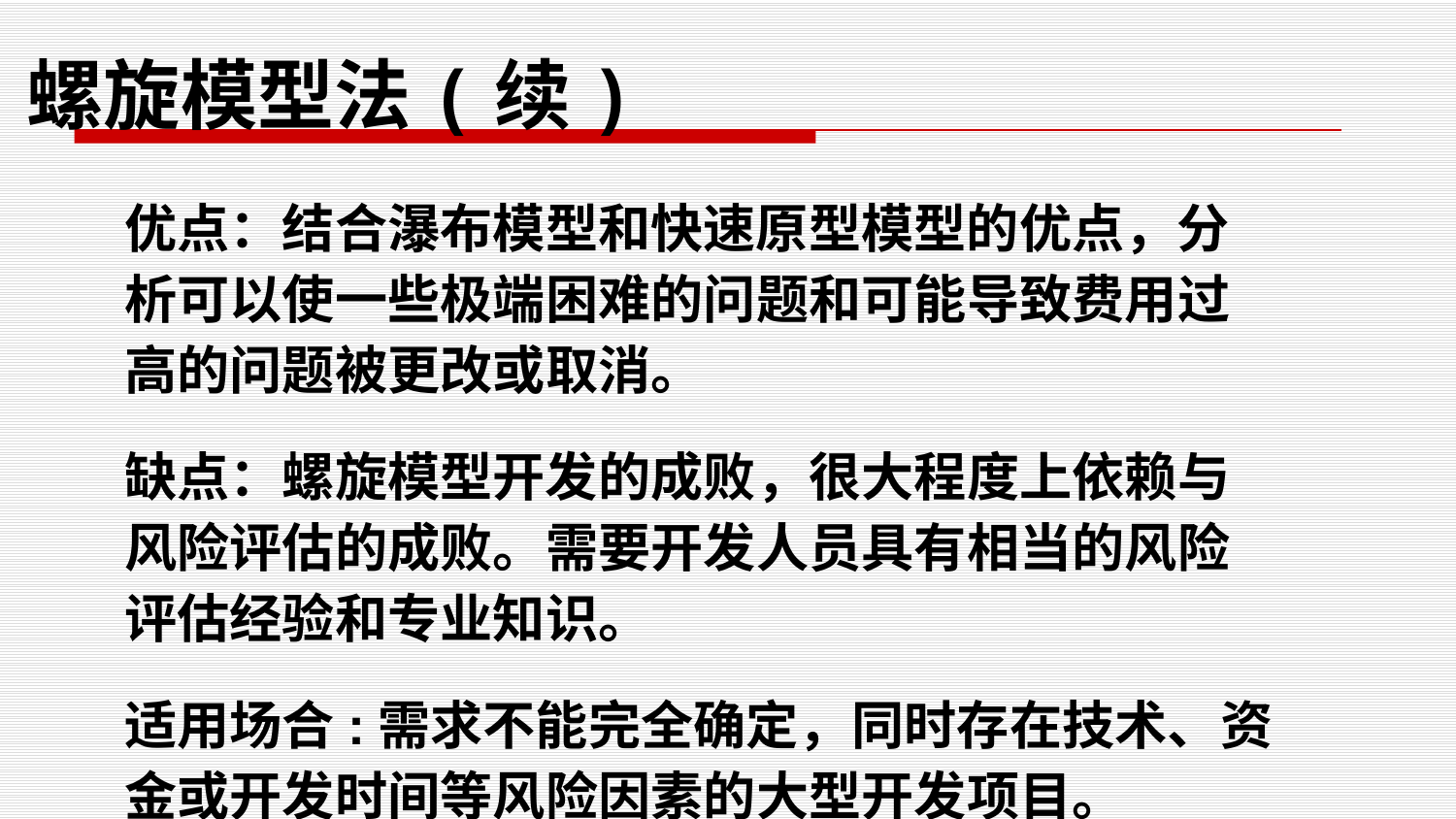

螺旋模型法(续)

优点：结合瀑布模型和快速原型模型的优点，分析可以使一些极端困难的问题和可能导致费用过高的问题被更改或取消。
缺点：螺旋模型开发的成败，很大程度上依赖与风险评估的成败。需要开发人员具有相当的风险评估经验和专业知识。
适用场合:需求不能完全确定，同时存在技术、资金或开发时间等风险因素的大型开发项目。